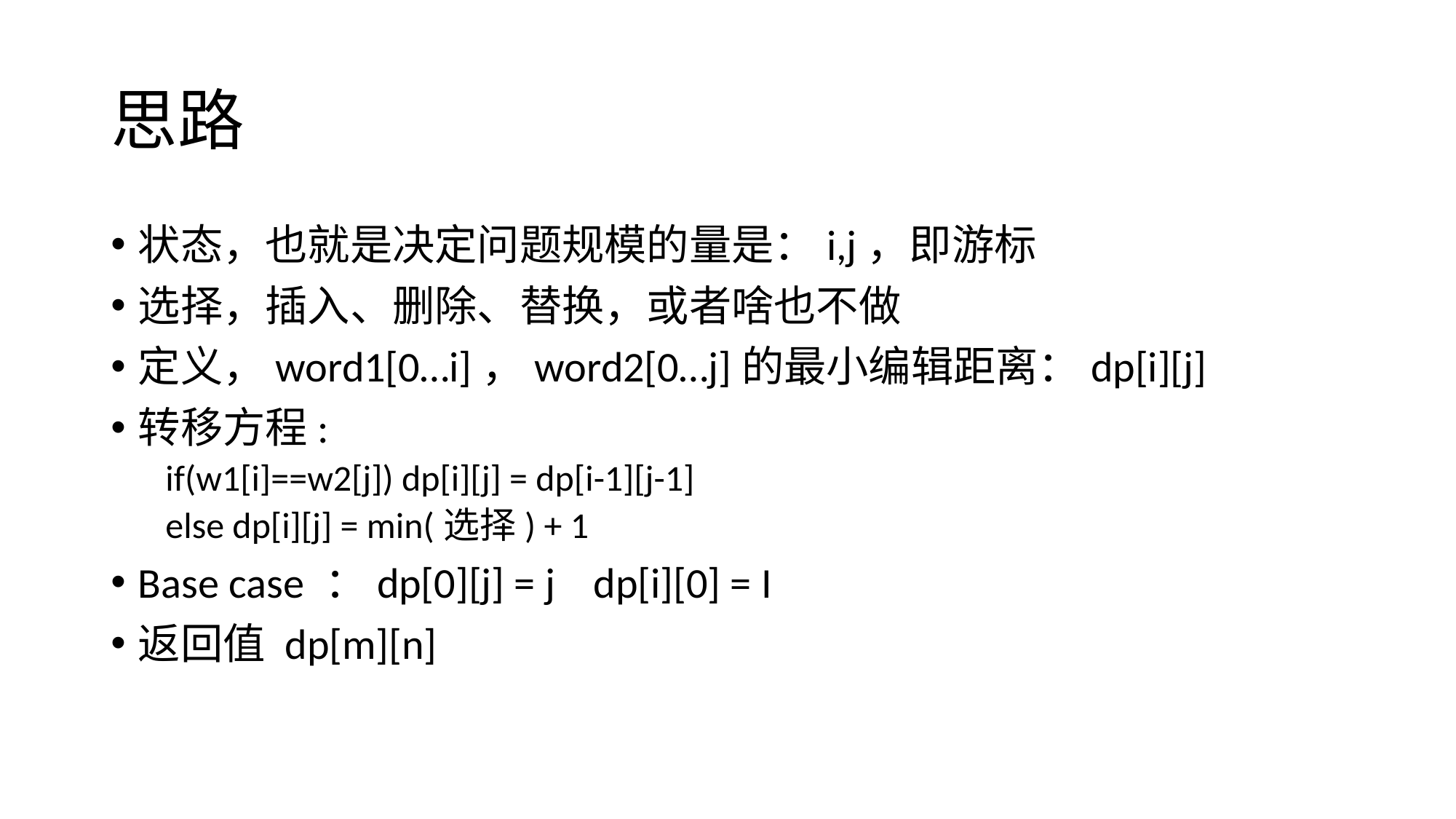

# 思路
状态，也就是决定问题规模的量是：i,j，即游标
选择，插入、删除、替换，或者啥也不做
定义，word1[0…i]，word2[0…j]的最小编辑距离：dp[i][j]
转移方程:
if(w1[i]==w2[j]) dp[i][j] = dp[i-1][j-1]
else dp[i][j] = min(选择) + 1
Base case ：dp[0][j] = j    dp[i][0] = I
返回值 dp[m][n]